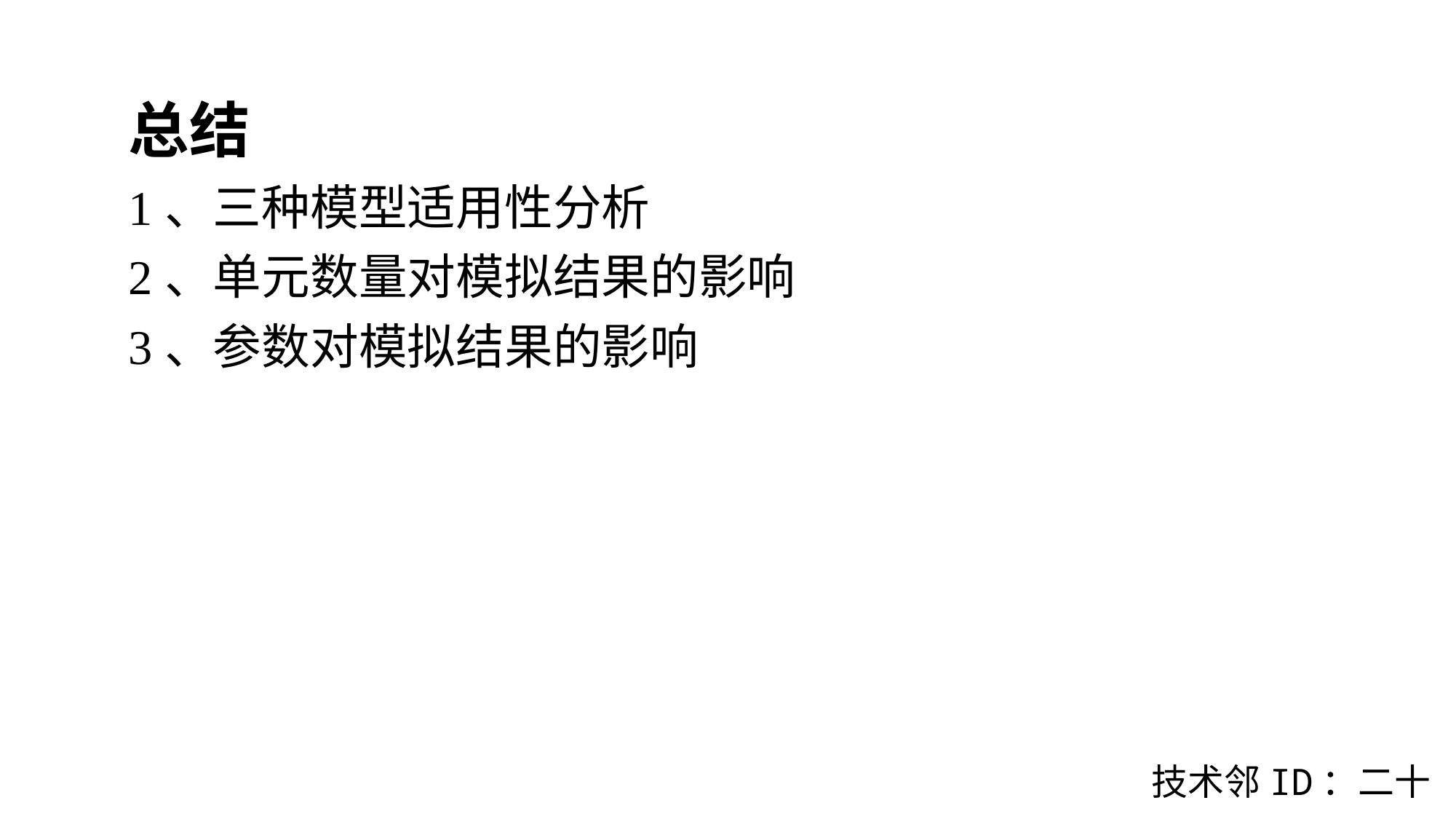

# 总结 1、三种模型适用性分析 2、单元数量对模拟结果的影响 3、参数对模拟结果的影响